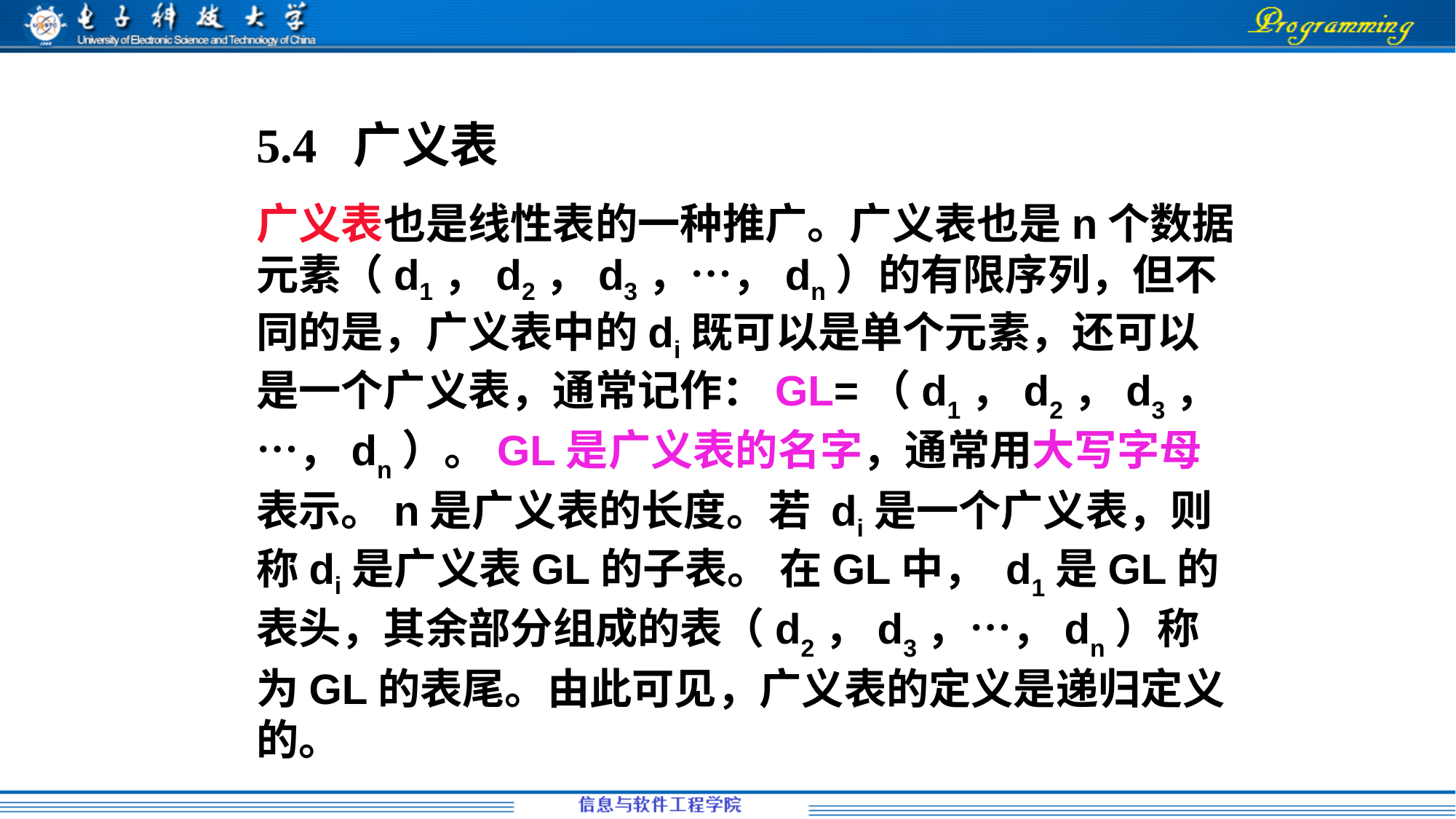

5.4  广义表
广义表也是线性表的一种推广。广义表也是n个数据元素（d1，d2，d3，…，dn）的有限序列，但不同的是，广义表中的di既可以是单个元素，还可以是一个广义表，通常记作：GL=（d1，d2，d3，…，dn）。GL是广义表的名字，通常用大写字母表示。n是广义表的长度。若 di是一个广义表，则称di是广义表GL的子表。 在GL中， d1是GL的表头，其余部分组成的表（d2，d3，…，dn）称为GL的表尾。由此可见，广义表的定义是递归定义的。